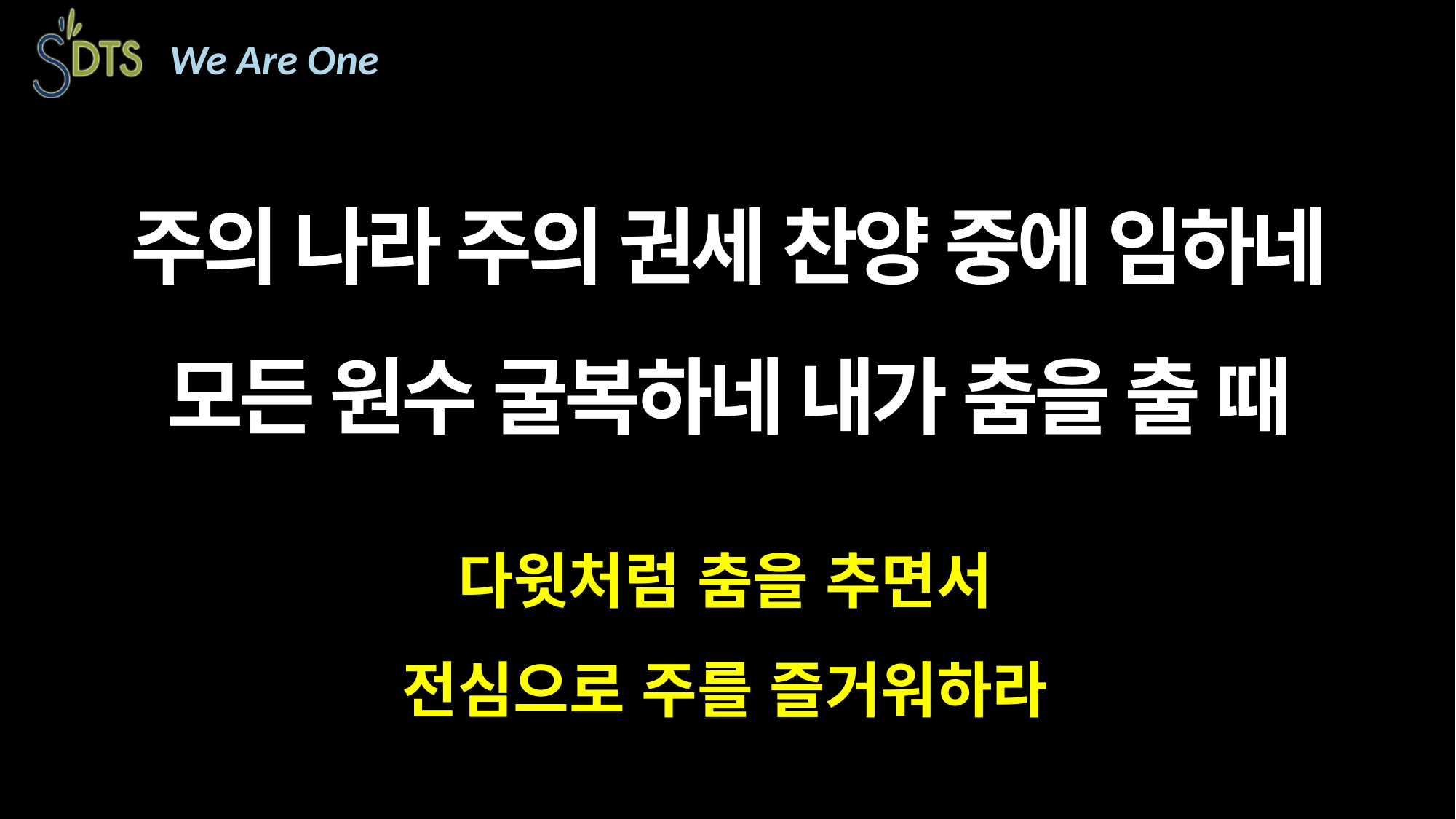

주의 나라 주의 권세 찬양 중에 임하네
모든 원수 굴복하네 내가 춤을 출 때
다윗처럼 춤을 추면서
전심으로 주를 즐거워하라